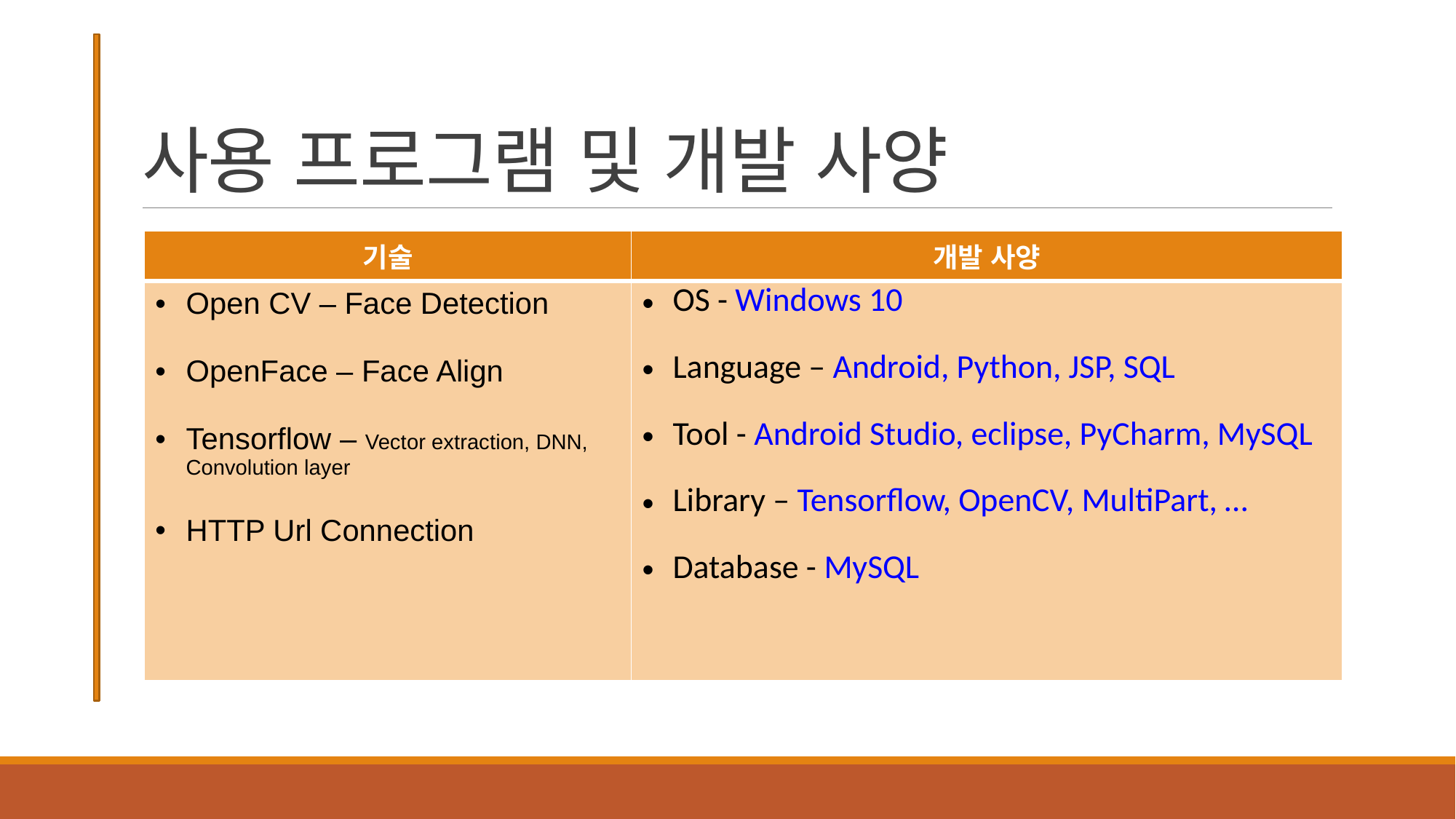

# 사용 프로그램 및 개발 사양

| 기술 | 개발 사양 |
| --- | --- |
| Open CV – Face Detection OpenFace – Face Align Tensorflow – Vector extraction, DNN, Convolution layer HTTP Url Connection | OS - Windows 10 Language – Android, Python, JSP, SQL Tool - Android Studio, eclipse, PyCharm, MySQL Library – Tensorflow, OpenCV, MultiPart, … Database - MySQL |